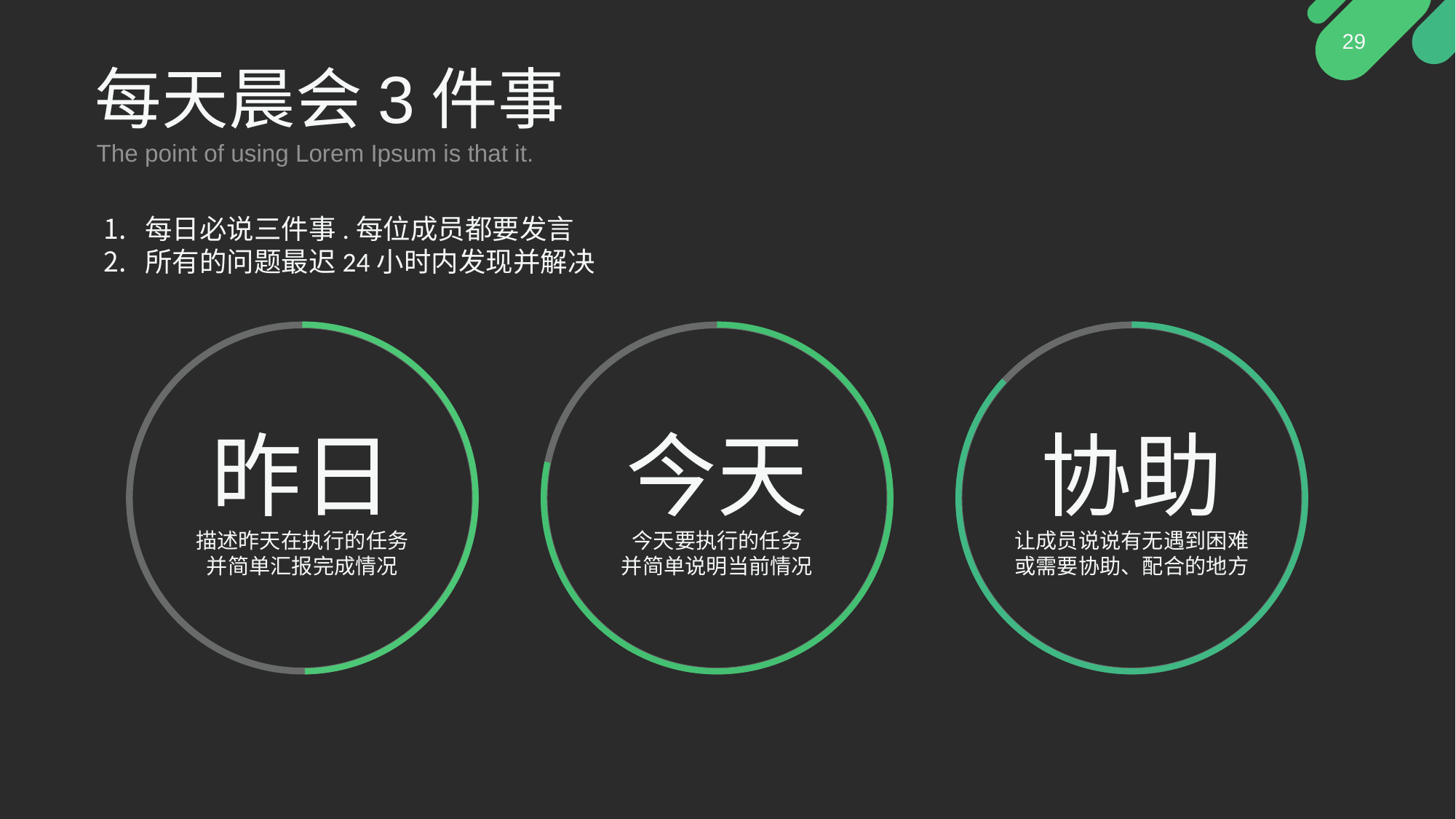

# 每天晨会3件事
The point of using Lorem Ipsum is that it.
每日必说三件事.每位成员都要发言
所有的问题最迟24小时内发现并解决
昨日
描述昨天在执行的任务
并简单汇报完成情况

今天
今天要执行的任务
并简单说明当前情况

协助
让成员说说有无遇到困难
或需要协助、配合的地方